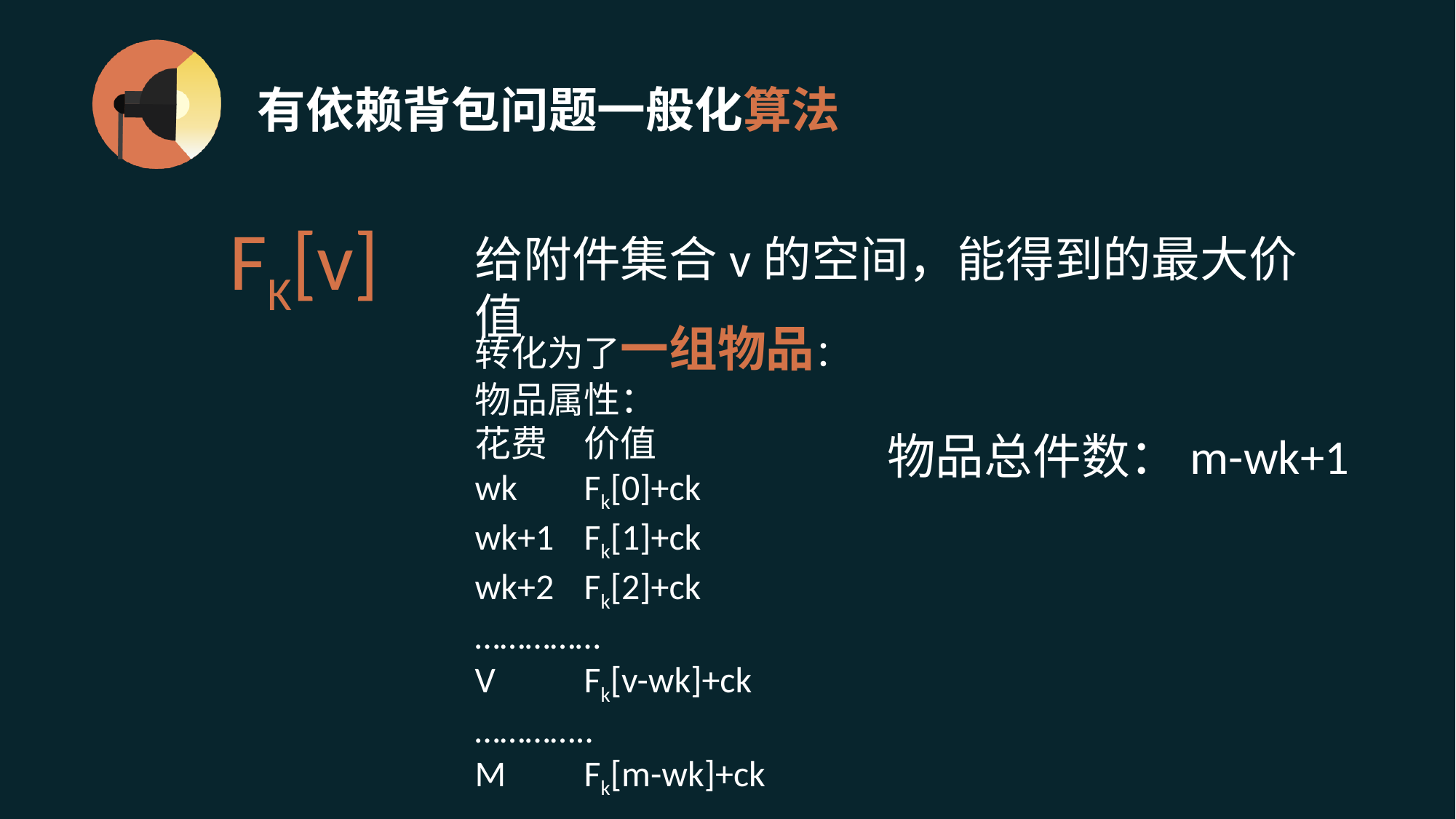

# 有依赖背包问题一般化算法
FK[v]
给附件集合v的空间，能得到的最大价值
转化为了一组物品：
物品属性：
花费	价值
wk	Fk[0]+ck
wk+1	Fk[1]+ck
wk+2	Fk[2]+ck
……………
V	Fk[v-wk]+ck
…………..
M	Fk[m-wk]+ck

物品总件数：m-wk+1